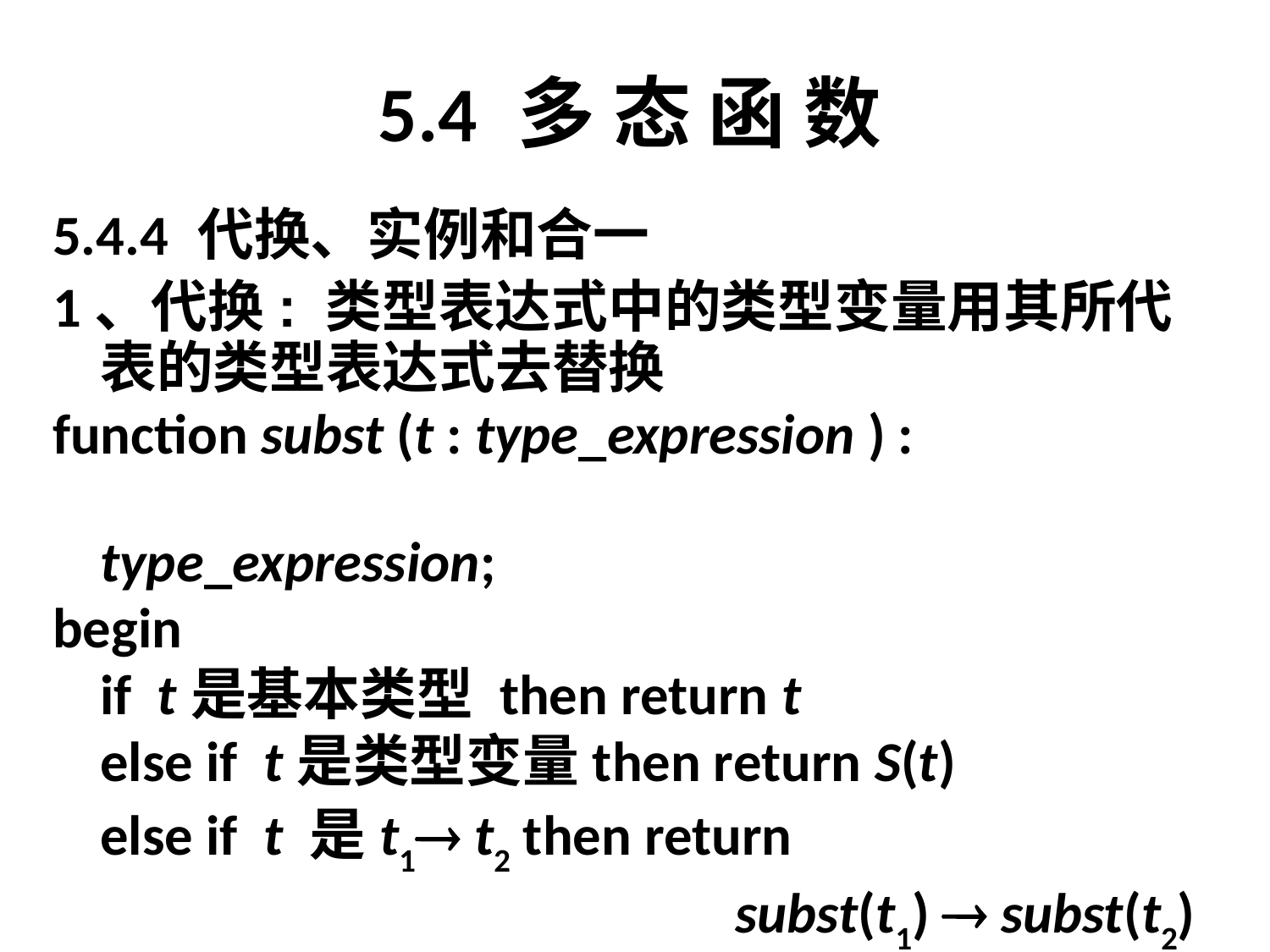

# 5.4 多 态 函 数
5.4.4 代换、实例和合一
1、代换: 类型表达式中的类型变量用其所代表的类型表达式去替换
function subst (t : type_expression ) :
							type_expression;
begin
	if  t是基本类型 then return t
	else if  t是类型变量then return S(t)
	else if  t 是t1→ t2 then return
						subst(t1) → subst(t2)
end